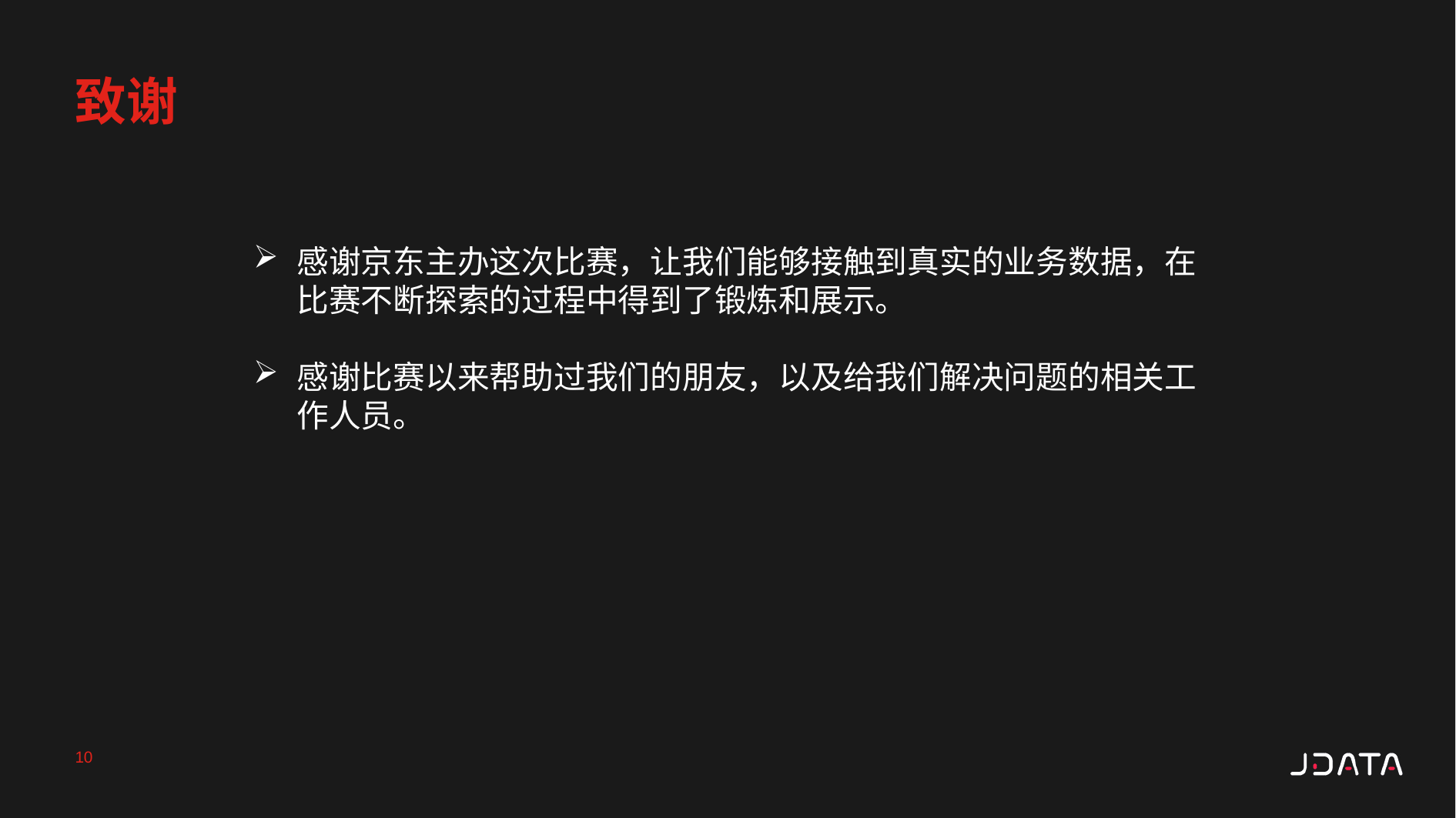

致谢
感谢京东主办这次比赛，让我们能够接触到真实的业务数据，在比赛不断探索的过程中得到了锻炼和展示。

感谢比赛以来帮助过我们的朋友，以及给我们解决问题的相关工作人员。

10